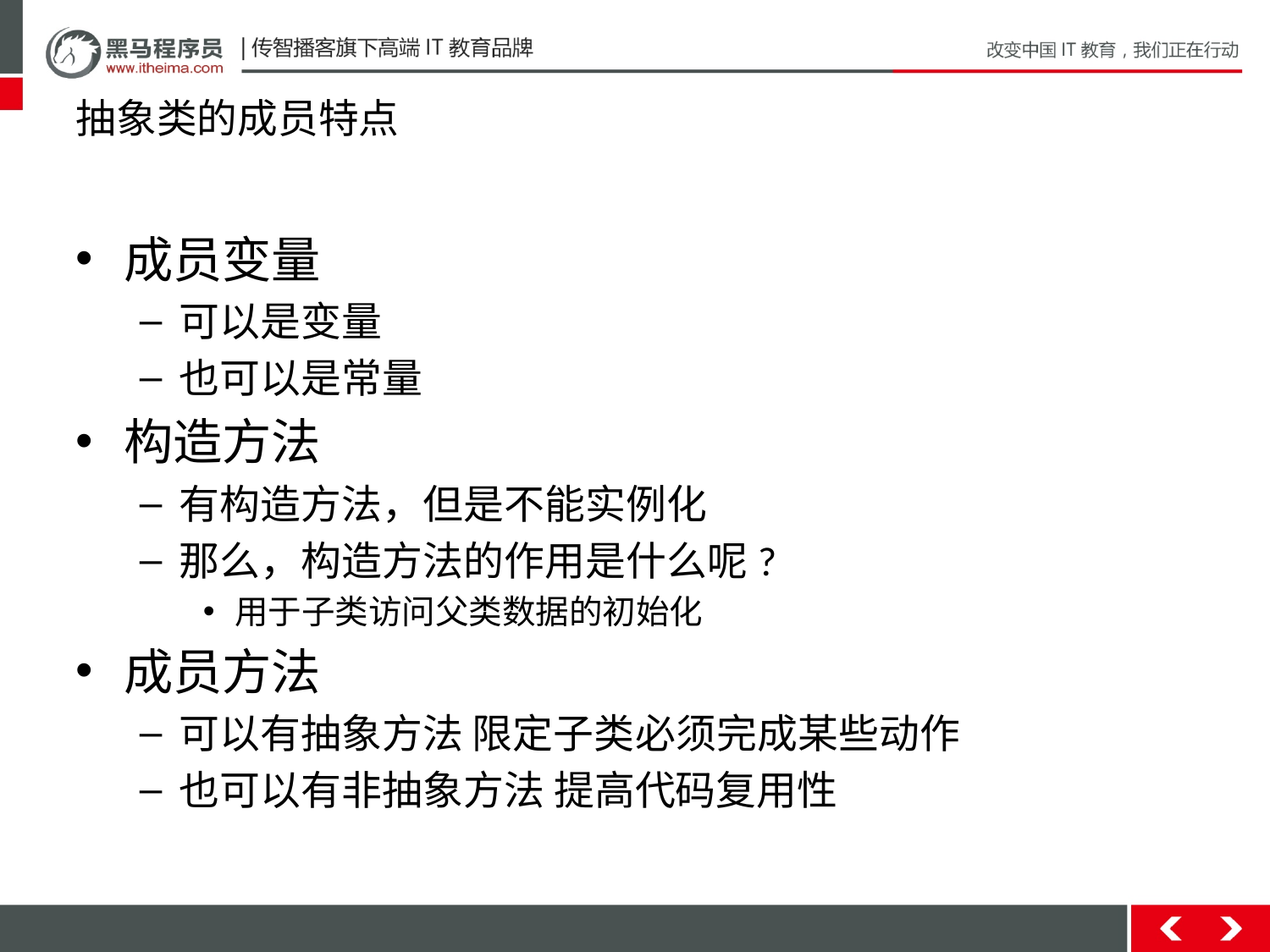

# 抽象类的成员特点
成员变量
可以是变量
也可以是常量
构造方法
有构造方法，但是不能实例化
那么，构造方法的作用是什么呢?
用于子类访问父类数据的初始化
成员方法
可以有抽象方法 限定子类必须完成某些动作
也可以有非抽象方法 提高代码复用性